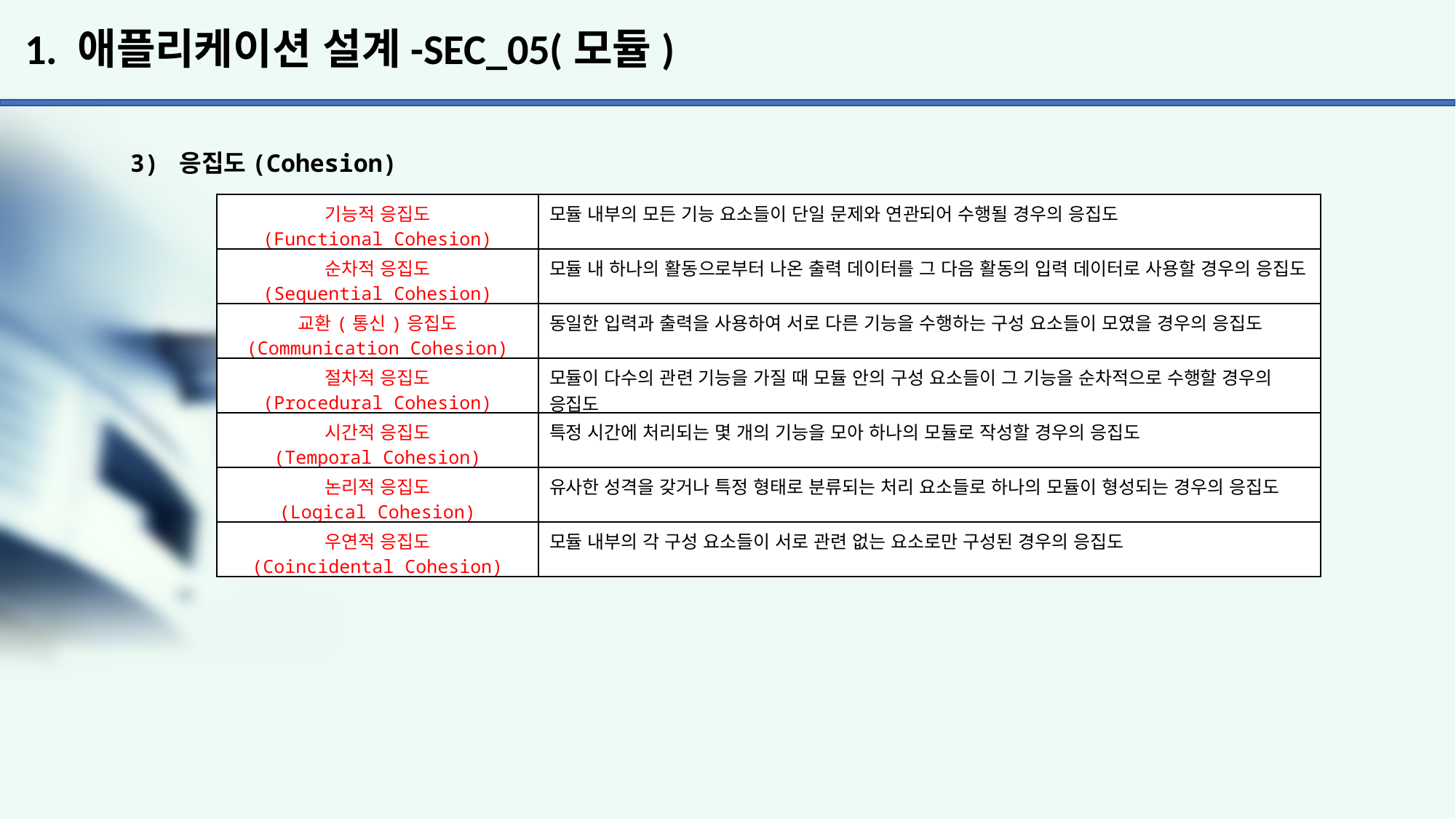

# 1. 애플리케이션 설계-SEC_05(모듈)
3) 응집도(Cohesion)

| 기능적 응집도 (Functional Cohesion) | 모듈 내부의 모든 기능 요소들이 단일 문제와 연관되어 수행될 경우의 응집도 |
| --- | --- |
| 순차적 응집도 (Sequential Cohesion) | 모듈 내 하나의 활동으로부터 나온 출력 데이터를 그 다음 활동의 입력 데이터로 사용할 경우의 응집도 |
| 교환(통신)응집도 (Communication Cohesion) | 동일한 입력과 출력을 사용하여 서로 다른 기능을 수행하는 구성 요소들이 모였을 경우의 응집도 |
| 절차적 응집도 (Procedural Cohesion) | 모듈이 다수의 관련 기능을 가질 때 모듈 안의 구성 요소들이 그 기능을 순차적으로 수행할 경우의 응집도 |
| 시간적 응집도 (Temporal Cohesion) | 특정 시간에 처리되는 몇 개의 기능을 모아 하나의 모듈로 작성할 경우의 응집도 |
| 논리적 응집도 (Logical Cohesion) | 유사한 성격을 갖거나 특정 형태로 분류되는 처리 요소들로 하나의 모듈이 형성되는 경우의 응집도 |
| 우연적 응집도 (Coincidental Cohesion) | 모듈 내부의 각 구성 요소들이 서로 관련 없는 요소로만 구성된 경우의 응집도 |